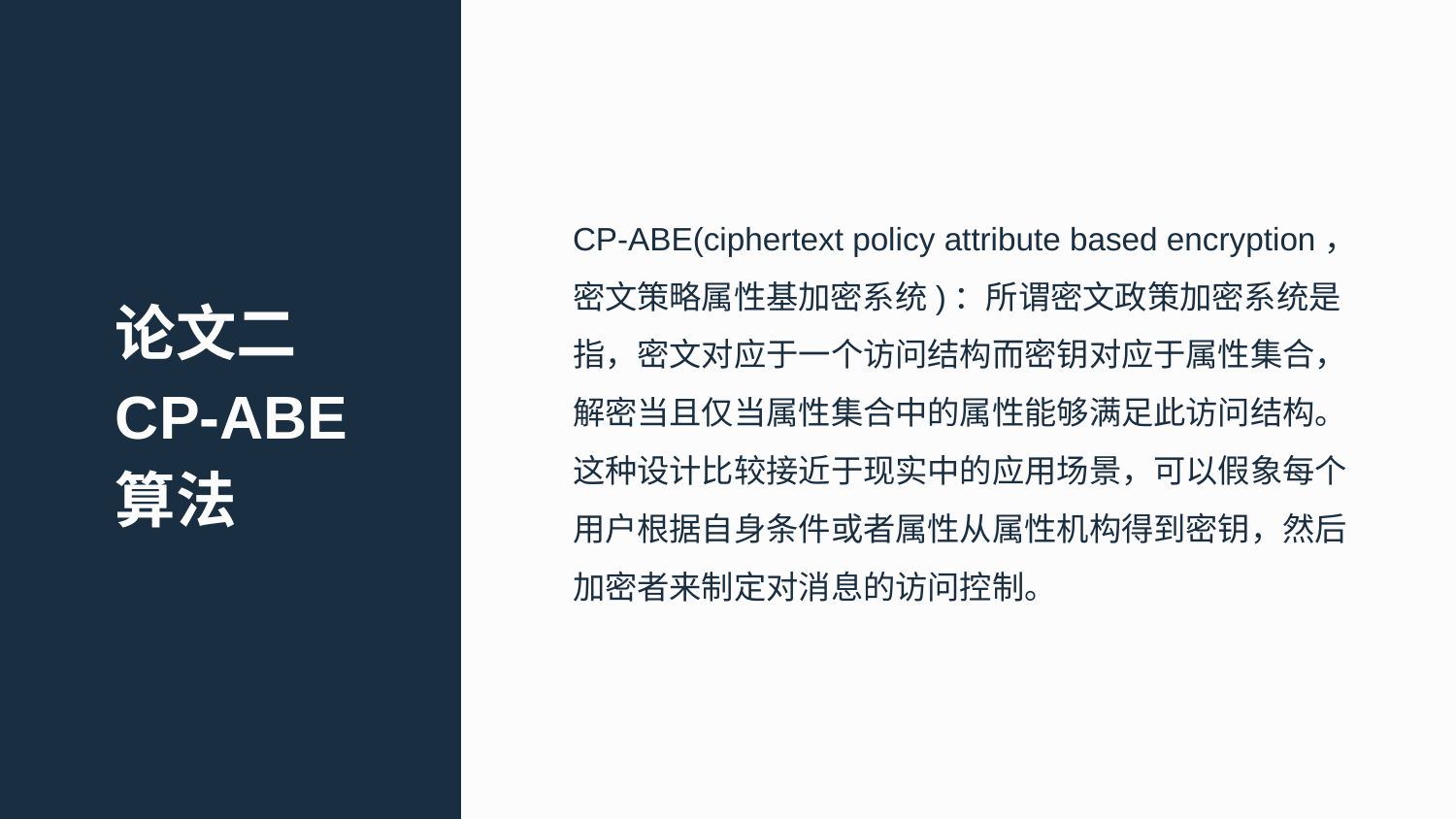

CP-ABE(ciphertext policy attribute based encryption，密文策略属性基加密系统)：所谓密文政策加密系统是指，密文对应于一个访问结构而密钥对应于属性集合，解密当且仅当属性集合中的属性能够满足此访问结构。这种设计比较接近于现实中的应用场景，可以假象每个用户根据自身条件或者属性从属性机构得到密钥，然后加密者来制定对消息的访问控制。
# 论文二 CP-ABE算法